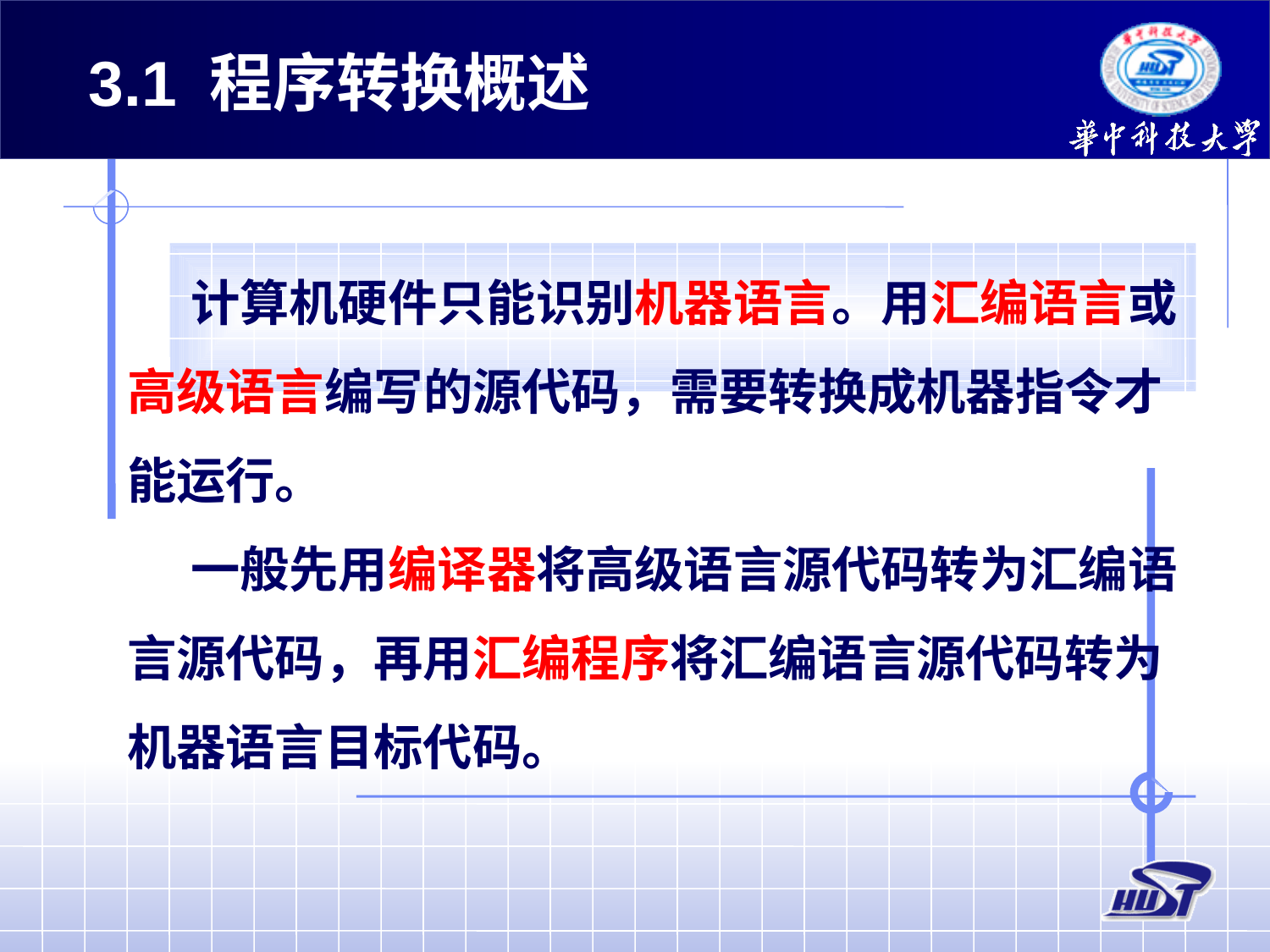

3.1 程序转换概述
计算机硬件只能识别机器语言。用汇编语言或高级语言编写的源代码，需要转换成机器指令才能运行。
一般先用编译器将高级语言源代码转为汇编语言源代码，再用汇编程序将汇编语言源代码转为机器语言目标代码。